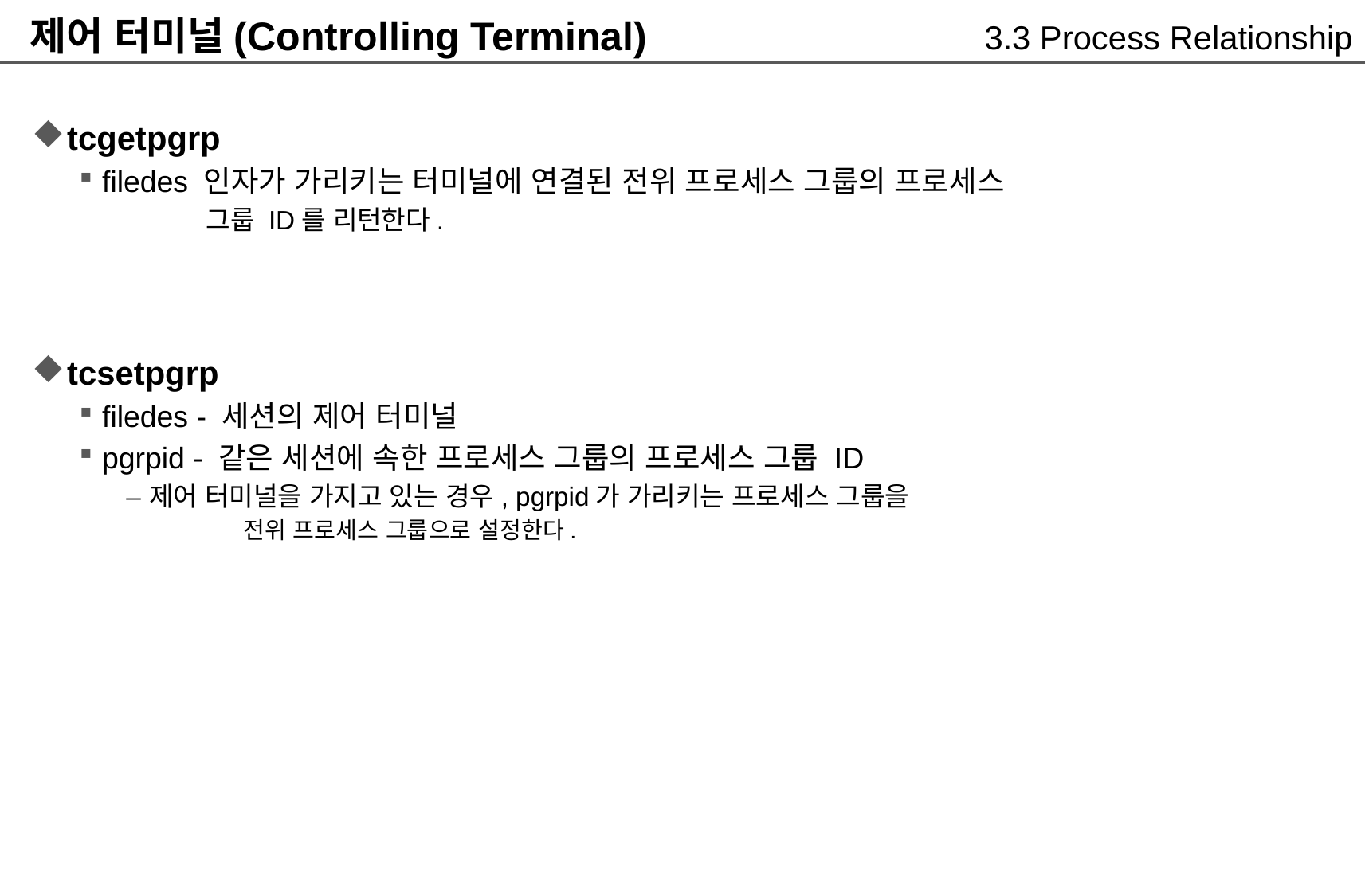

# 제어 터미널(Controlling Terminal)
3.3 Process Relationship

tcgetpgrp
filedes 인자가 가리키는 터미널에 연결된 전위 프로세스 그룹의 프로세스
          그룹 ID를 리턴한다.

tcsetpgrp
filedes - 세션의 제어 터미널
pgrpid - 같은 세션에 속한 프로세스 그룹의 프로세스 그룹 ID
제어 터미널을 가지고 있는 경우, pgrpid가 가리키는 프로세스 그룹을
          전위 프로세스 그룹으로 설정한다.